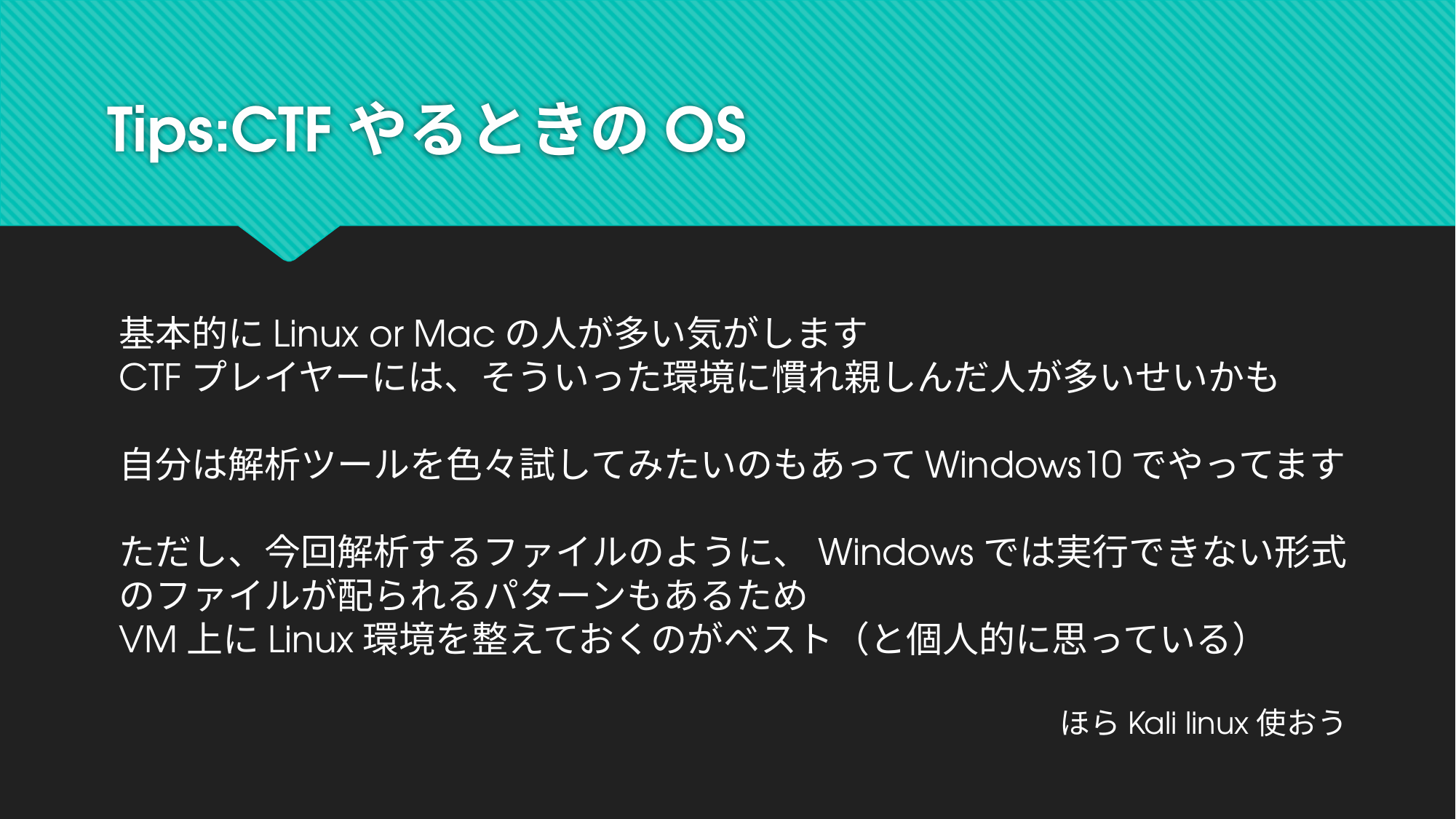

# Tips:CTFやるときのOS
基本的にLinux or Macの人が多い気がします
CTFプレイヤーには、そういった環境に慣れ親しんだ人が多いせいかも

自分は解析ツールを色々試してみたいのもあってWindows10でやってます

ただし、今回解析するファイルのように、Windowsでは実行できない形式
のファイルが配られるパターンもあるため
VM上にLinux環境を整えておくのがベスト（と個人的に思っている）

ほらKali linux使おう